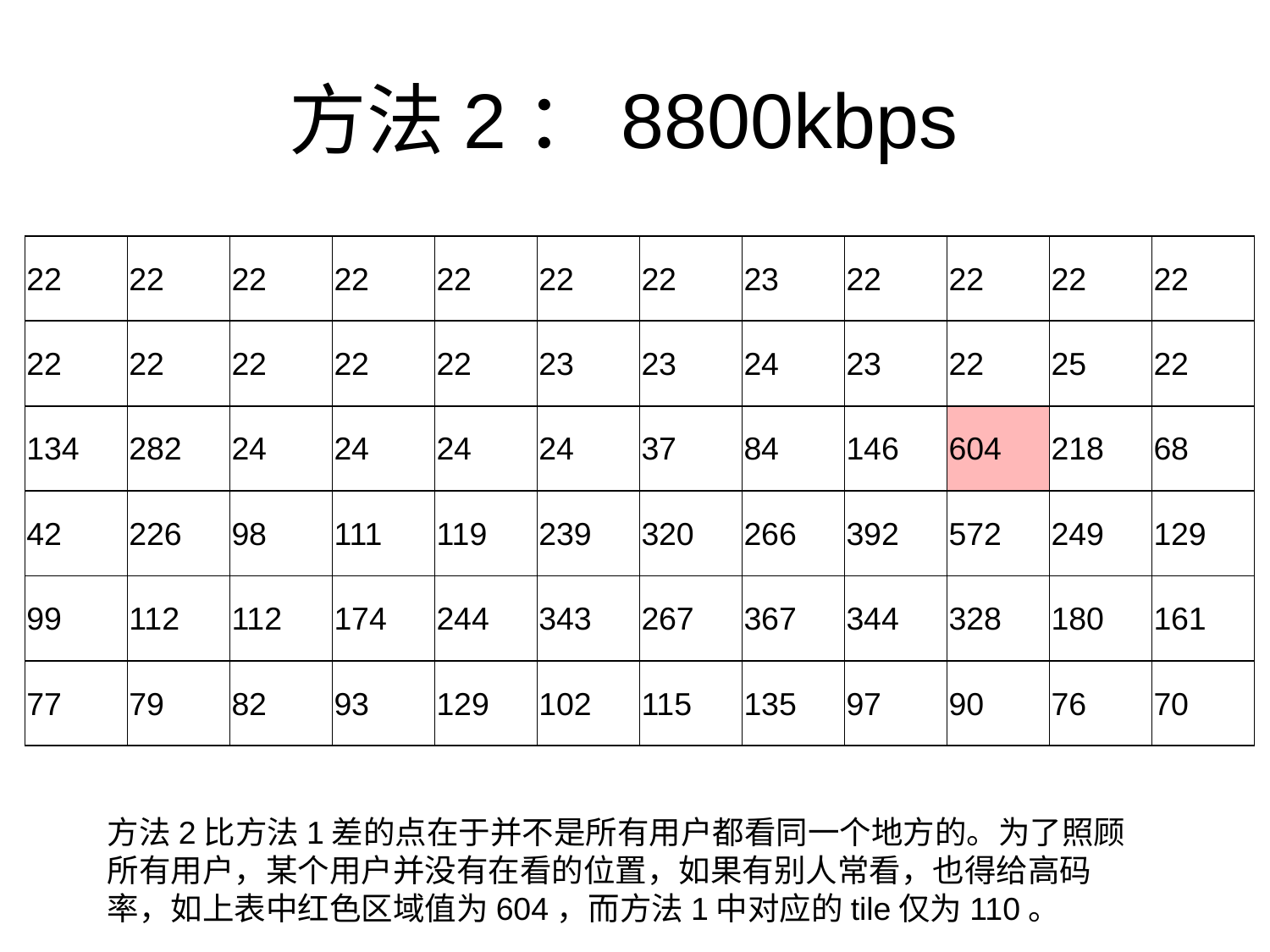

# 方法2：8800kbps
| 22 | 22 | 22 | 22 | 22 | 22 | 22 | 23 | 22 | 22 | 22 | 22 |
| --- | --- | --- | --- | --- | --- | --- | --- | --- | --- | --- | --- |
| 22 | 22 | 22 | 22 | 22 | 23 | 23 | 24 | 23 | 22 | 25 | 22 |
| 134 | 282 | 24 | 24 | 24 | 24 | 37 | 84 | 146 | 604 | 218 | 68 |
| 42 | 226 | 98 | 111 | 119 | 239 | 320 | 266 | 392 | 572 | 249 | 129 |
| 99 | 112 | 112 | 174 | 244 | 343 | 267 | 367 | 344 | 328 | 180 | 161 |
| 77 | 79 | 82 | 93 | 129 | 102 | 115 | 135 | 97 | 90 | 76 | 70 |
方法2比方法1差的点在于并不是所有用户都看同一个地方的。为了照顾所有用户，某个用户并没有在看的位置，如果有别人常看，也得给高码率，如上表中红色区域值为604，而方法1中对应的tile仅为110。